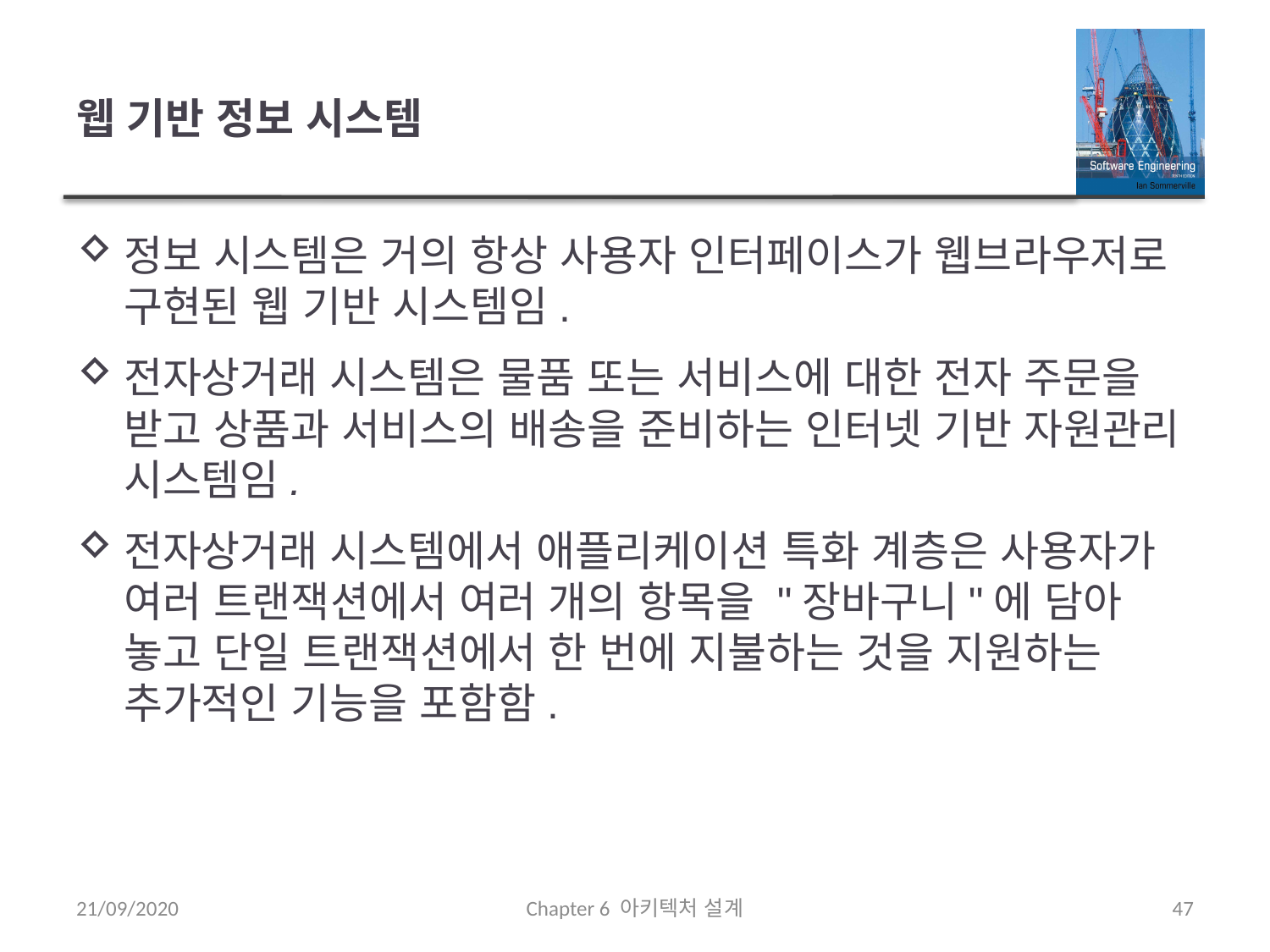

# 웹 기반 정보 시스템
정보 시스템은 거의 항상 사용자 인터페이스가 웹브라우저로 구현된 웹 기반 시스템임.
전자상거래 시스템은 물품 또는 서비스에 대한 전자 주문을 받고 상품과 서비스의 배송을 준비하는 인터넷 기반 자원관리 시스템임.
전자상거래 시스템에서 애플리케이션 특화 계층은 사용자가 여러 트랜잭션에서 여러 개의 항목을 "장바구니"에 담아 놓고 단일 트랜잭션에서 한 번에 지불하는 것을 지원하는 추가적인 기능을 포함함.

21/09/2020
Chapter 6 아키텍처 설계
47